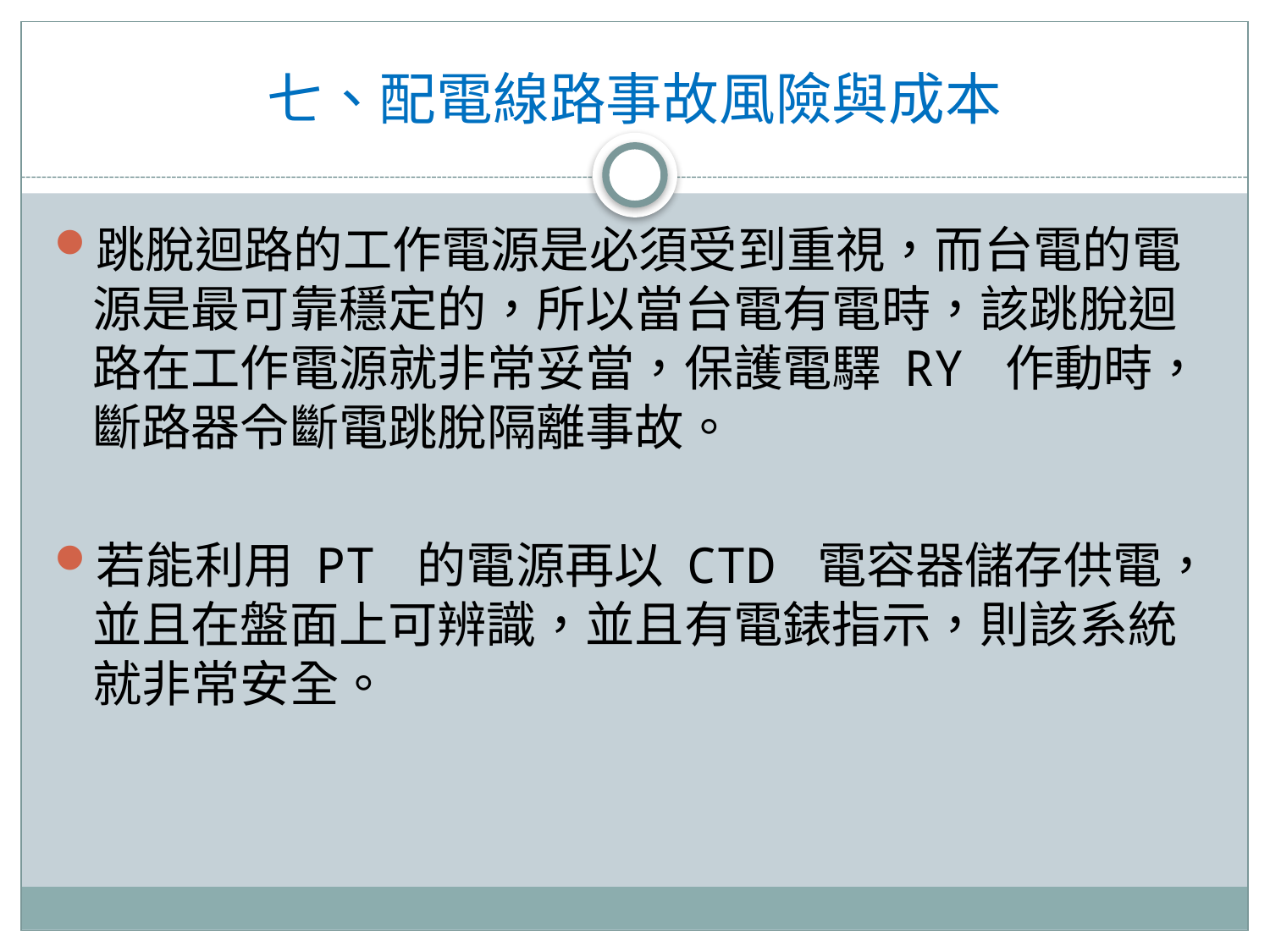

# 七、配電線路事故風險與成本
跳脫迴路的工作電源是必須受到重視，而台電的電源是最可靠穩定的，所以當台電有電時，該跳脫迴路在工作電源就非常妥當，保護電驛 RY 作動時，斷路器令斷電跳脫隔離事故。

若能利用 PT 的電源再以 CTD 電容器儲存供電，並且在盤面上可辨識，並且有電錶指示，則該系統就非常安全。